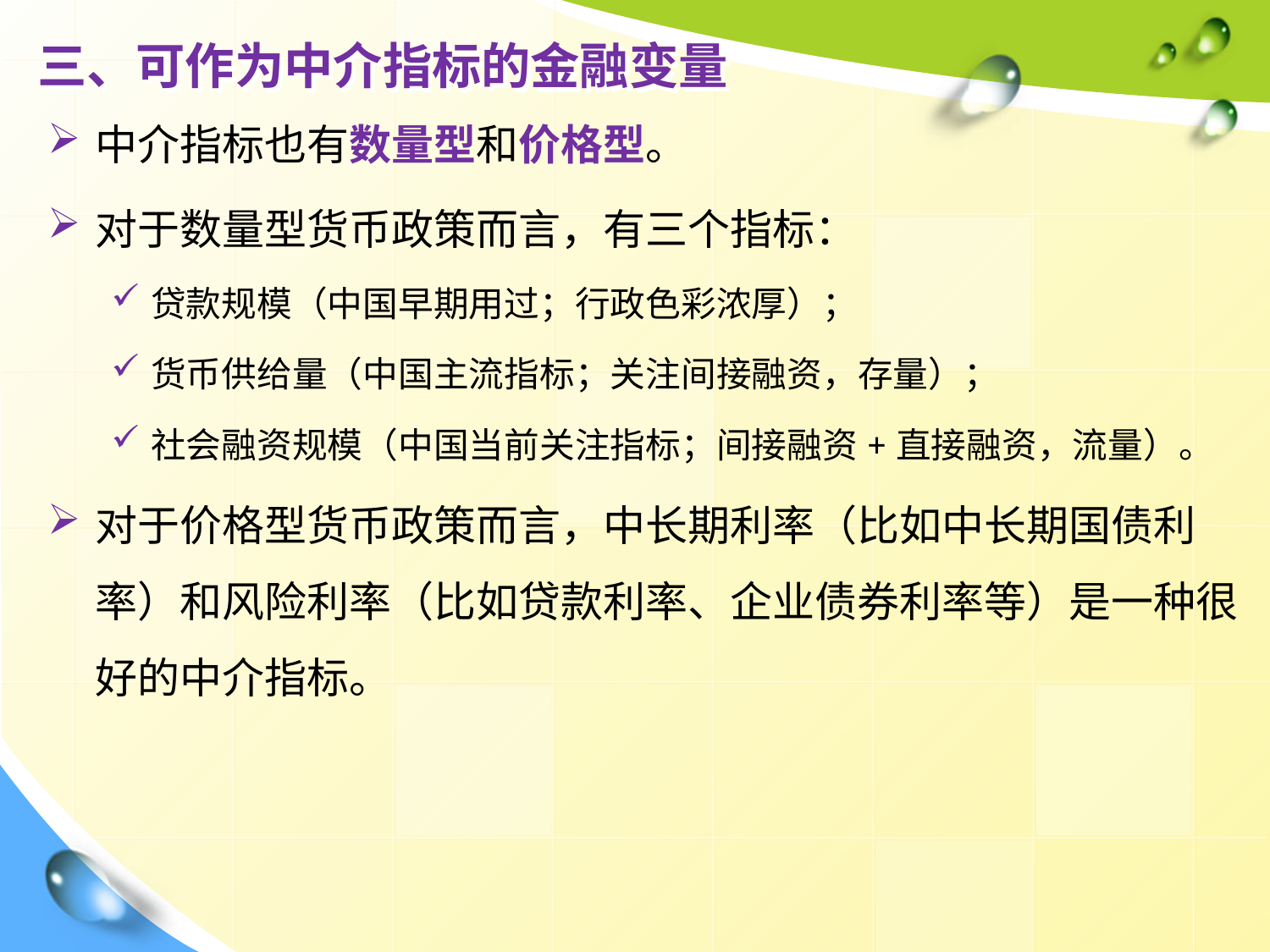

# 三、可作为中介指标的金融变量
中介指标也有数量型和价格型。
对于数量型货币政策而言，有三个指标：
贷款规模（中国早期用过；行政色彩浓厚）；
货币供给量（中国主流指标；关注间接融资，存量）；
社会融资规模（中国当前关注指标；间接融资+直接融资，流量）。
对于价格型货币政策而言，中长期利率（比如中长期国债利率）和风险利率（比如贷款利率、企业债券利率等）是一种很好的中介指标。